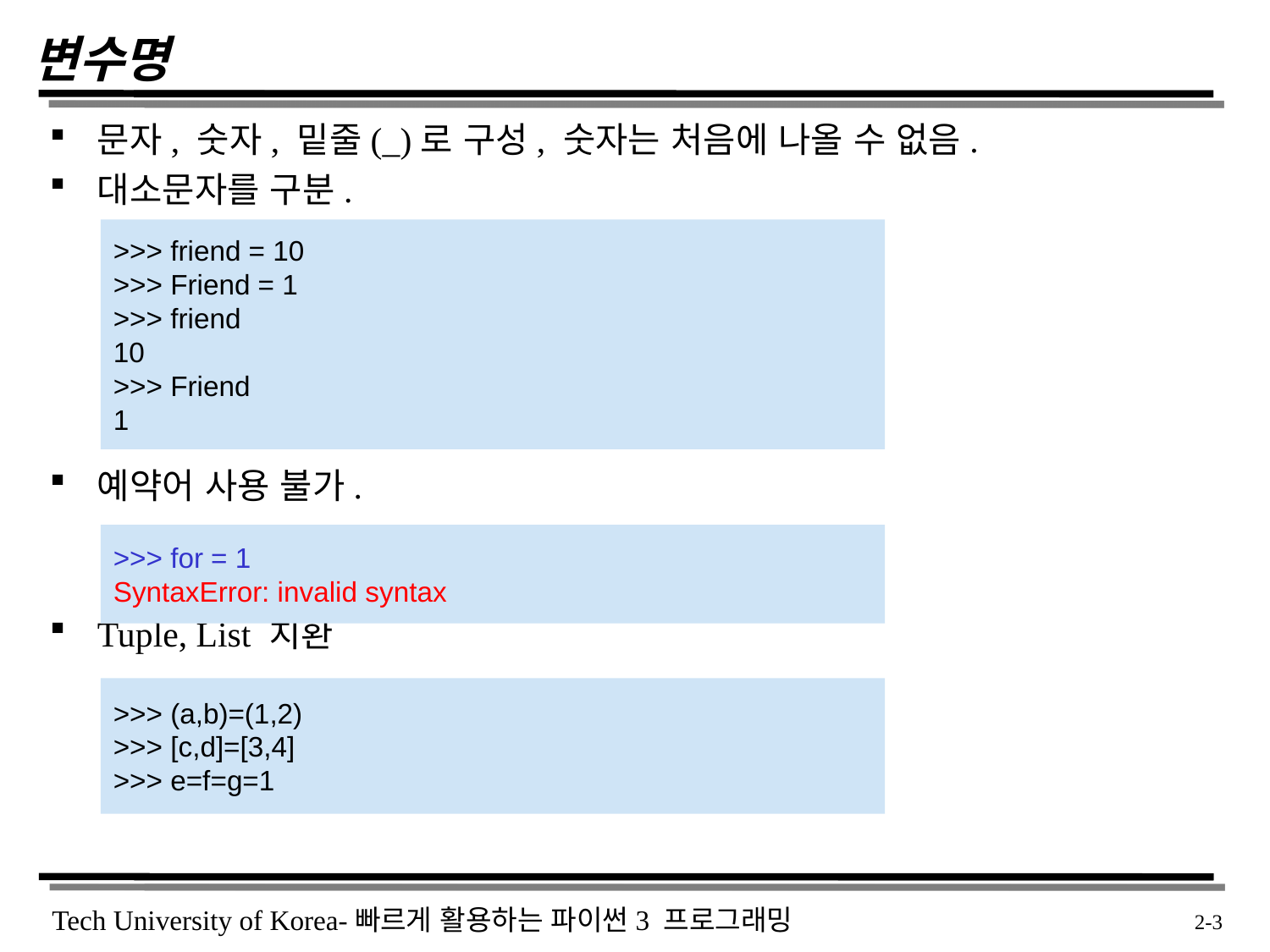

# 변수명
문자, 숫자, 밑줄(_)로 구성, 숫자는 처음에 나올 수 없음.
대소문자를 구분.

예약어 사용 불가.

Tuple, List 치환
>>> friend = 10
>>> Friend = 1
>>> friend
10
>>> Friend
1
>>> for = 1
SyntaxError: invalid syntax
>>> (a,b)=(1,2)
>>> [c,d]=[3,4]
>>> e=f=g=1
 2-3